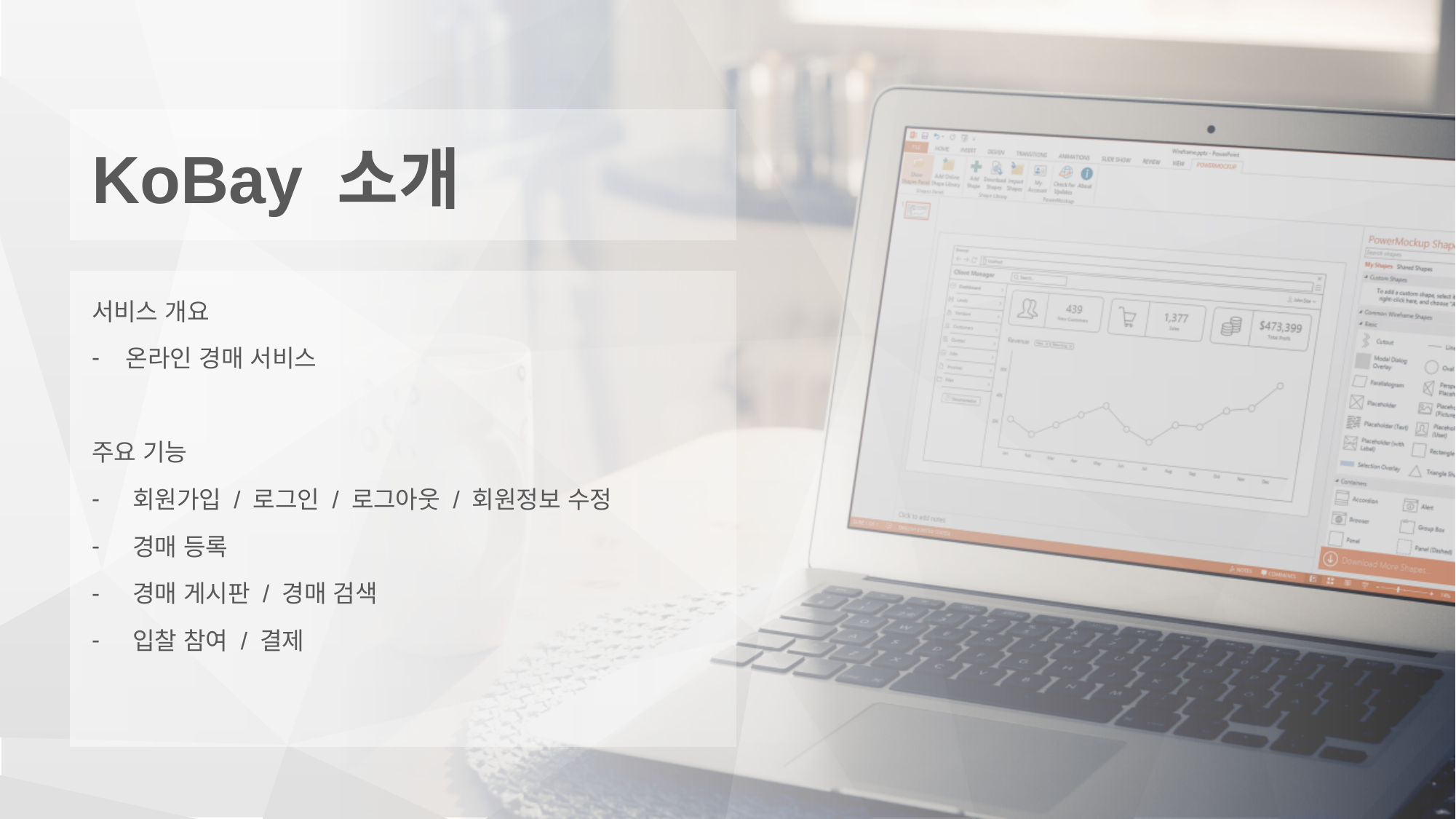

# KoBay 소개
서비스 개요
온라인 경매 서비스

주요 기능
회원가입 / 로그인 / 로그아웃 / 회원정보 수정
경매 등록
경매 게시판 / 경매 검색
입찰 참여 / 결제